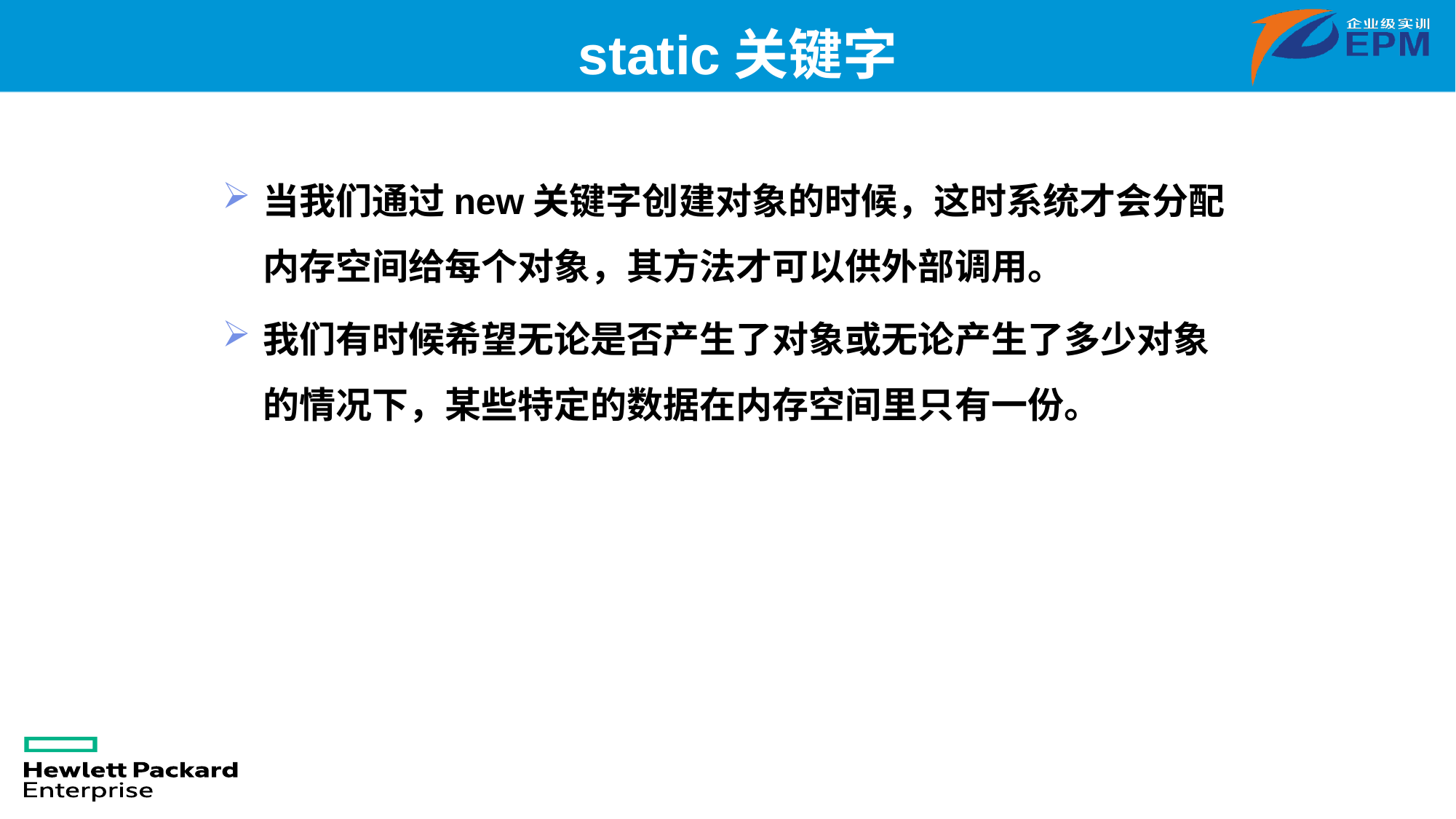

# static关键字
当我们通过new关键字创建对象的时候，这时系统才会分配内存空间给每个对象，其方法才可以供外部调用。
我们有时候希望无论是否产生了对象或无论产生了多少对象的情况下，某些特定的数据在内存空间里只有一份。